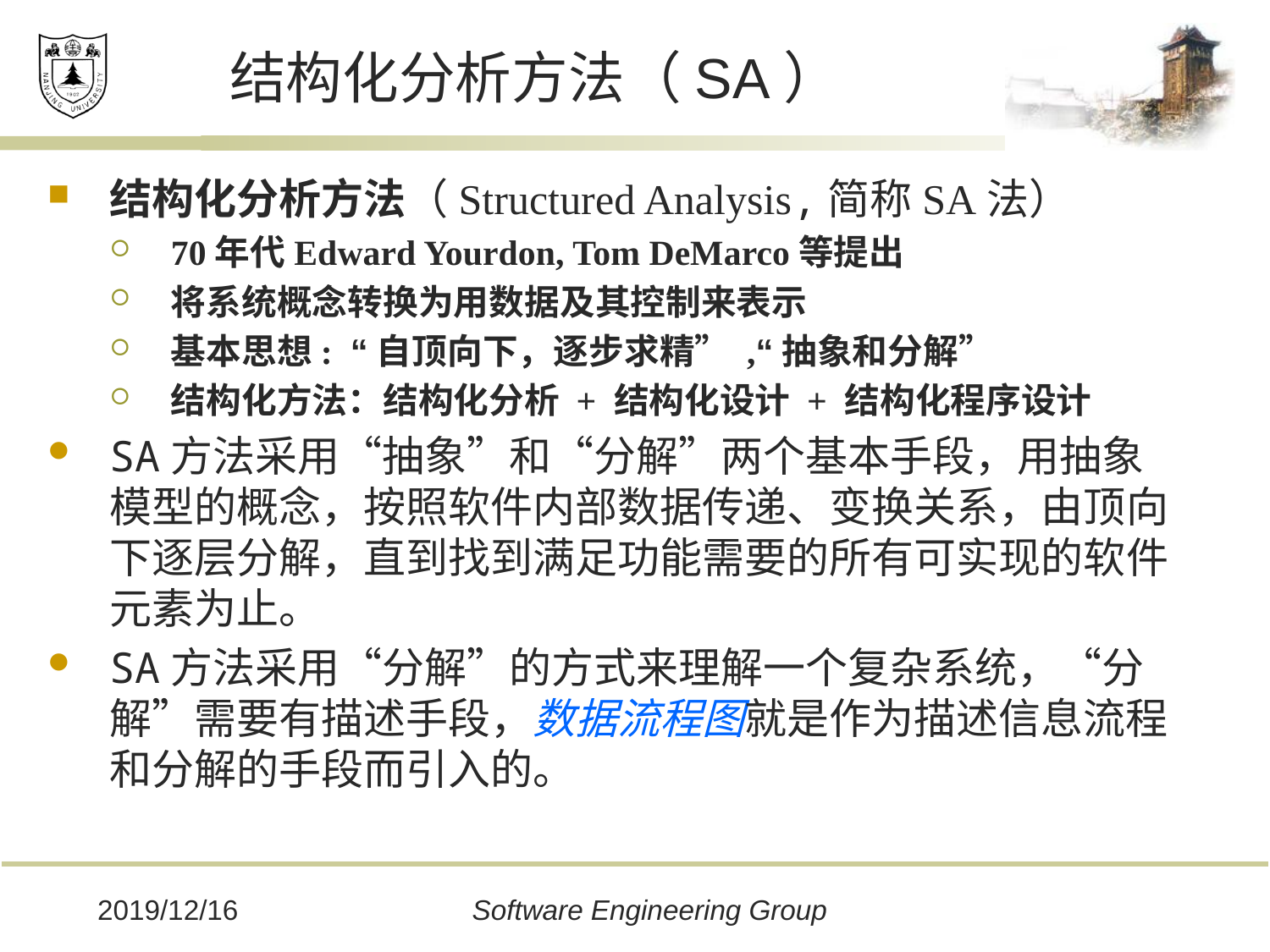

# 结构化分析方法（SA）
结构化分析方法（Structured Analysis,简称SA法）
70年代Edward Yourdon, Tom DeMarco等提出
将系统概念转换为用数据及其控制来表示
基本思想:  “自顶向下，逐步求精” ,“抽象和分解”
结构化方法：结构化分析 + 结构化设计 + 结构化程序设计
SA方法采用“抽象”和“分解”两个基本手段，用抽象模型的概念，按照软件内部数据传递、变换关系，由顶向下逐层分解，直到找到满足功能需要的所有可实现的软件元素为止。
SA方法采用“分解”的方式来理解一个复杂系统，“分解”需要有描述手段，数据流程图就是作为描述信息流程和分解的手段而引入的。

2019/12/16
Software Engineering Group